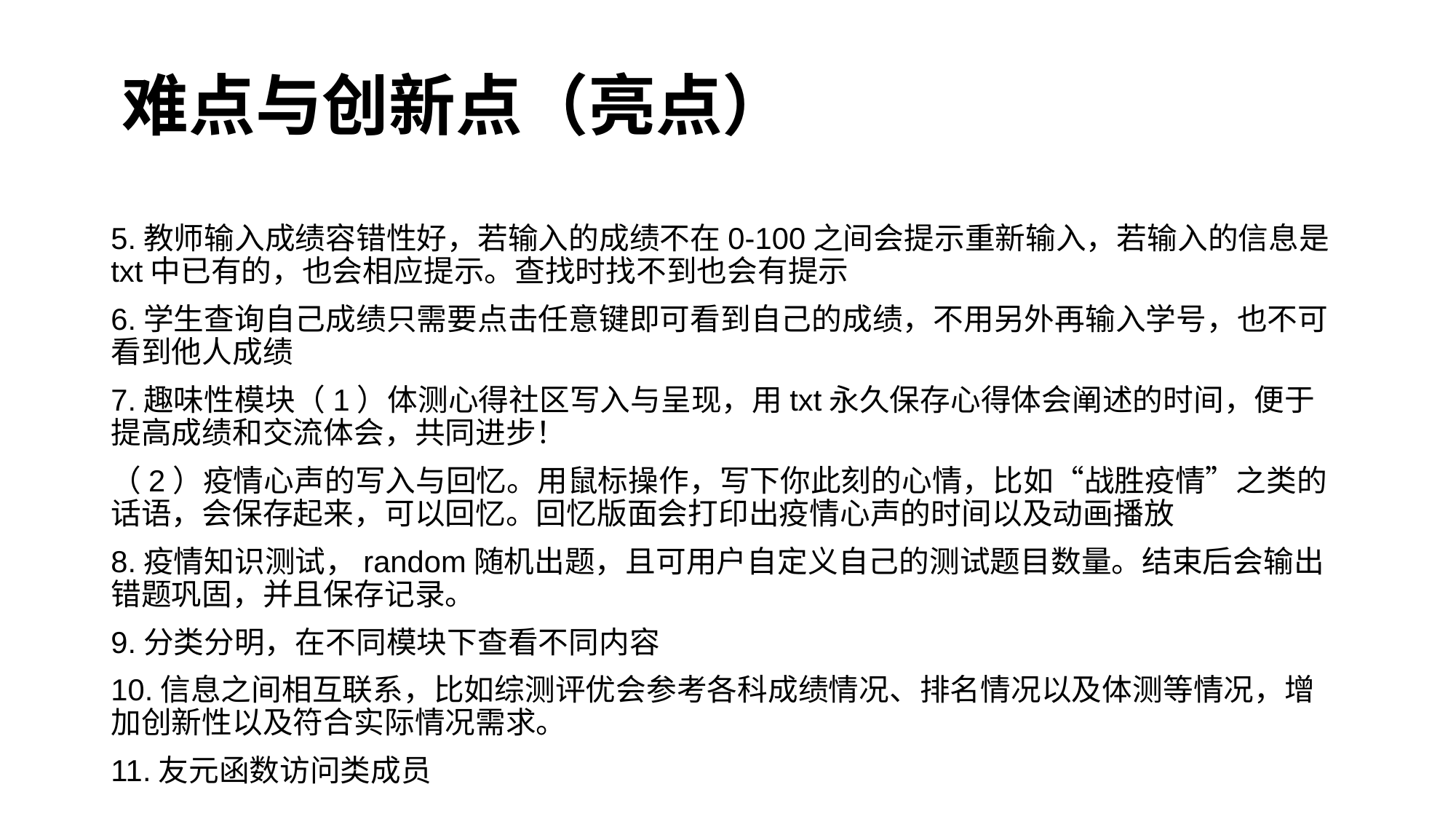

# 难点与创新点（亮点）
5.教师输入成绩容错性好，若输入的成绩不在0-100之间会提示重新输入，若输入的信息是txt中已有的，也会相应提示。查找时找不到也会有提示
6.学生查询自己成绩只需要点击任意键即可看到自己的成绩，不用另外再输入学号，也不可看到他人成绩
7.趣味性模块（1）体测心得社区写入与呈现，用txt永久保存心得体会阐述的时间，便于提高成绩和交流体会，共同进步！
（2）疫情心声的写入与回忆。用鼠标操作，写下你此刻的心情，比如“战胜疫情”之类的话语，会保存起来，可以回忆。回忆版面会打印出疫情心声的时间以及动画播放
8.疫情知识测试，random随机出题，且可用户自定义自己的测试题目数量。结束后会输出错题巩固，并且保存记录。
9.分类分明，在不同模块下查看不同内容
10.信息之间相互联系，比如综测评优会参考各科成绩情况、排名情况以及体测等情况，增加创新性以及符合实际情况需求。
11.友元函数访问类成员